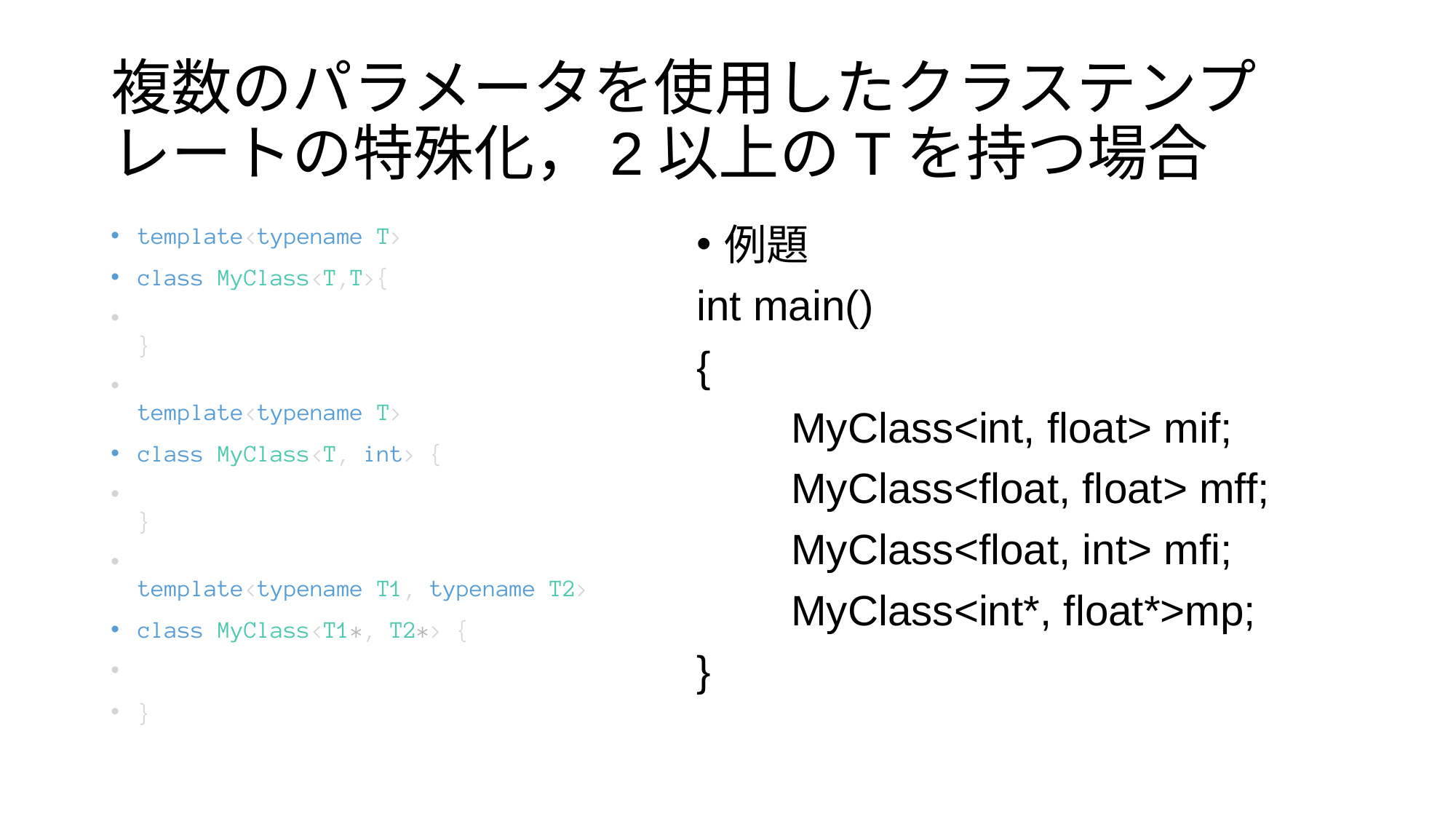

# 複数のパラメータを使用したクラステンプレートの特殊化，2以上のTを持つ場合
template<typename T>
class MyClass<T,T>{
}
template<typename T>
class MyClass<T, int> {
}
template<typename T1, typename T2>
class MyClass<T1*, T2*> {

}

例題
int main()
{
        MyClass<int, float> mif;
        MyClass<float, float> mff;
        MyClass<float, int> mfi;
        MyClass<int*, float*>mp;
}